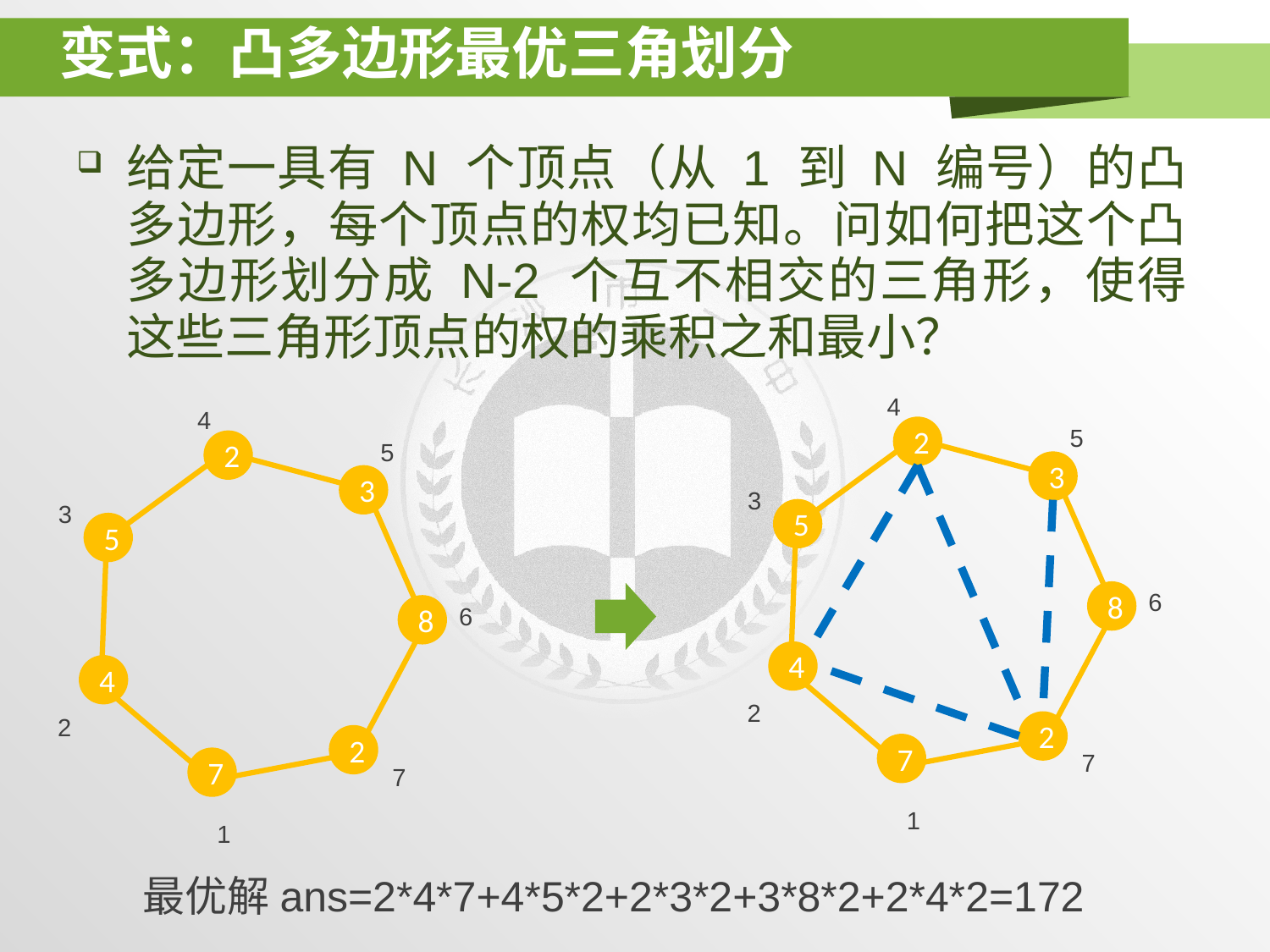

# 变式：凸多边形最优三角划分
给定一具有 N 个顶点（从 1 到 N 编号）的凸多边形，每个顶点的权均已知。问如何把这个凸多边形划分成 N-2 个互不相交的三角形，使得这些三角形顶点的权的乘积之和最小？

4
4
5
2
5
2

3
3
3
3
5
5
6
8

6
8
4
4
2
2
2
2
7
7
7
7
1
1
最优解ans=2*4*7+4*5*2+2*3*2+3*8*2+2*4*2=172